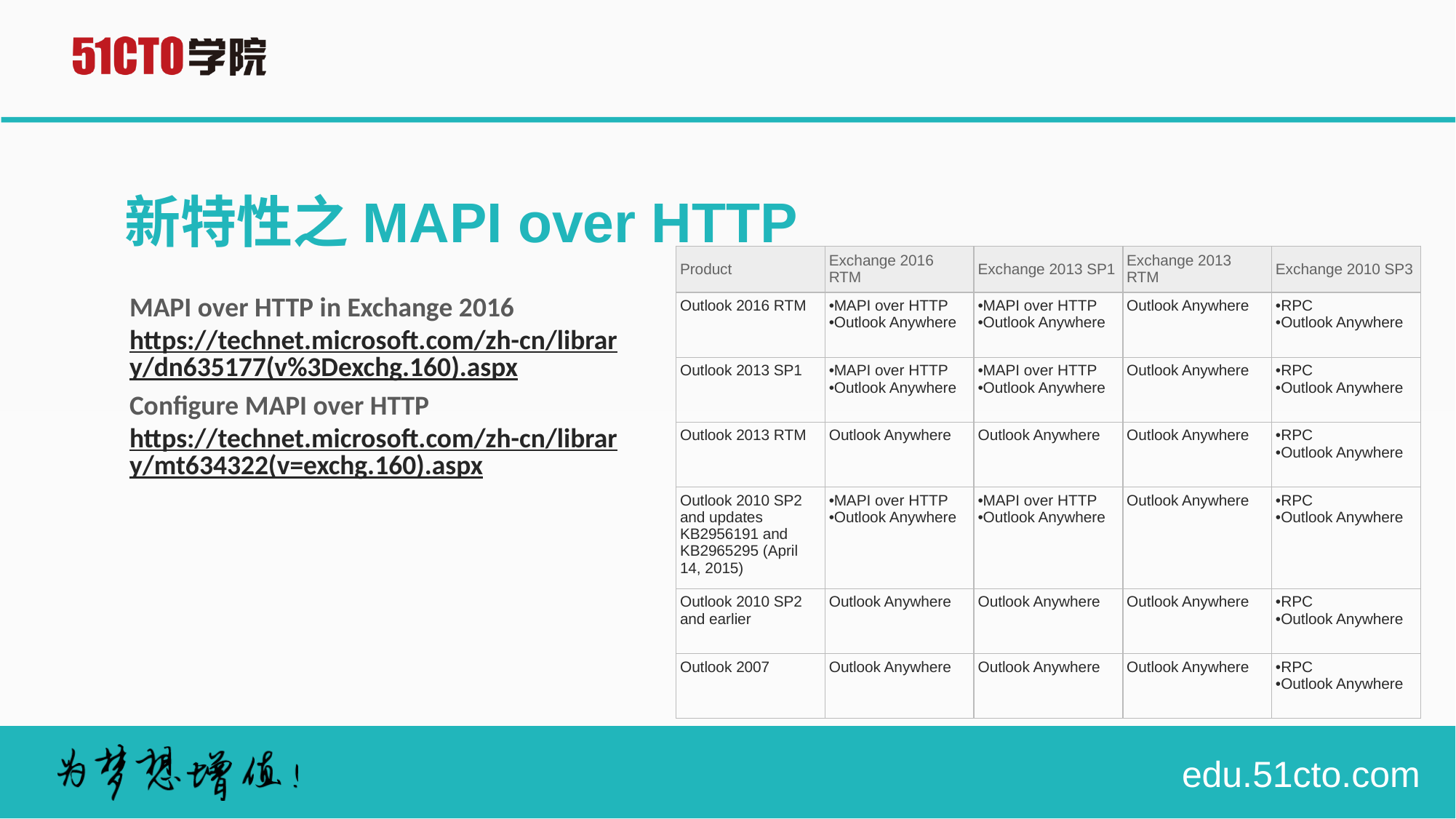

# 新特性之MAPI over HTTP
| Product | Exchange 2016 RTM | Exchange 2013 SP1 | Exchange 2013 RTM | Exchange 2010 SP3 |
| --- | --- | --- | --- | --- |
| Outlook 2016 RTM | MAPI over HTTP Outlook Anywhere | MAPI over HTTP Outlook Anywhere | Outlook Anywhere | RPC Outlook Anywhere |
| Outlook 2013 SP1 | MAPI over HTTP Outlook Anywhere | MAPI over HTTP Outlook Anywhere | Outlook Anywhere | RPC Outlook Anywhere |
| Outlook 2013 RTM | Outlook Anywhere | Outlook Anywhere | Outlook Anywhere | RPC Outlook Anywhere |
| Outlook 2010 SP2 and updates KB2956191 and KB2965295 (April 14, 2015) | MAPI over HTTP Outlook Anywhere | MAPI over HTTP Outlook Anywhere | Outlook Anywhere | RPC Outlook Anywhere |
| Outlook 2010 SP2 and earlier | Outlook Anywhere | Outlook Anywhere | Outlook Anywhere | RPC Outlook Anywhere |
| Outlook 2007 | Outlook Anywhere | Outlook Anywhere | Outlook Anywhere | RPC Outlook Anywhere |
MAPI over HTTP in Exchange 2016  https://technet.microsoft.com/zh-cn/library/dn635177(v%3Dexchg.160).aspx
Configure MAPI over HTTP  https://technet.microsoft.com/zh-cn/library/mt634322(v=exchg.160).aspx